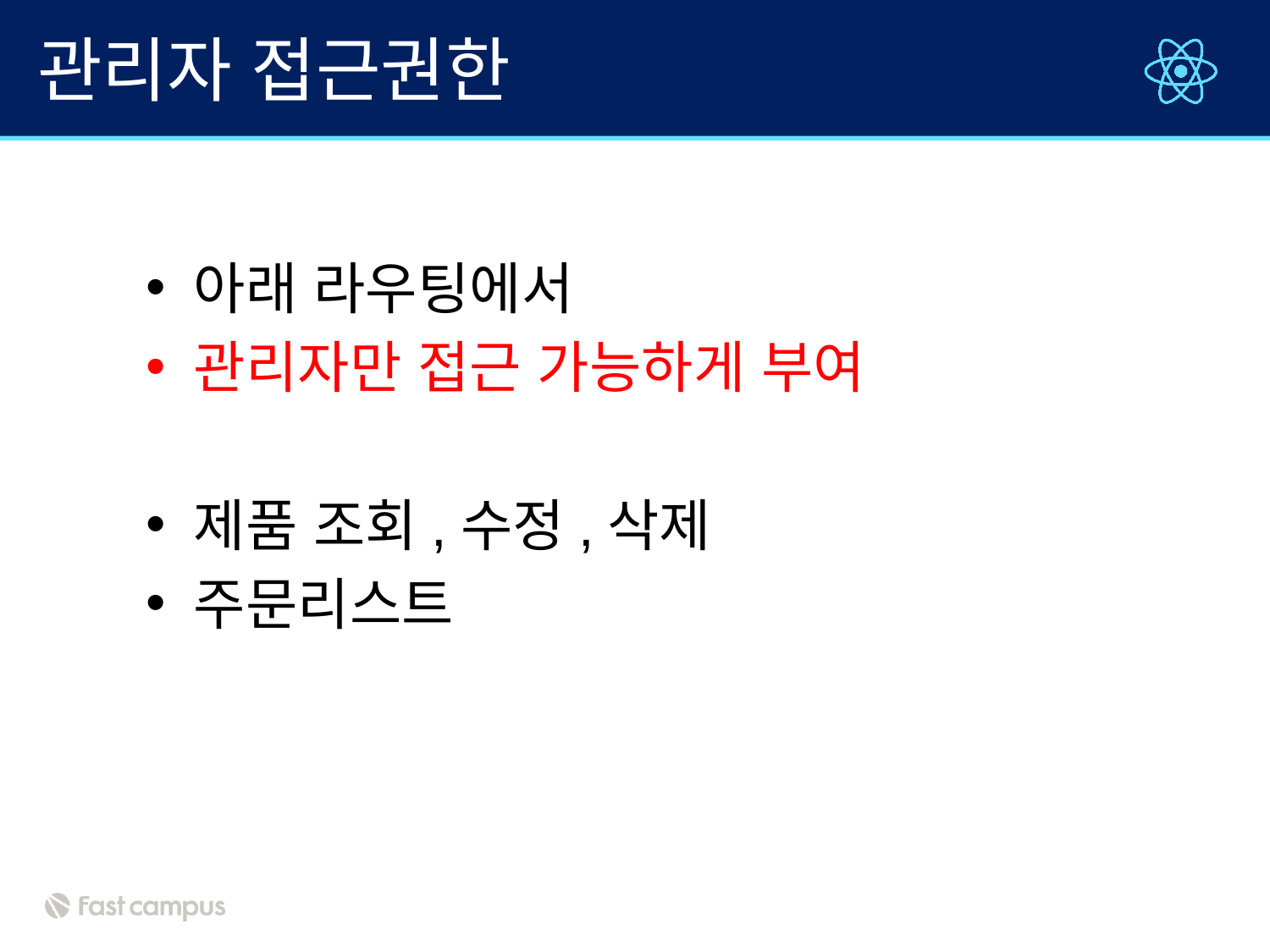

# 관리자 접근권한
아래 라우팅에서
관리자만 접근 가능하게 부여

제품 조회,수정,삭제
주문리스트